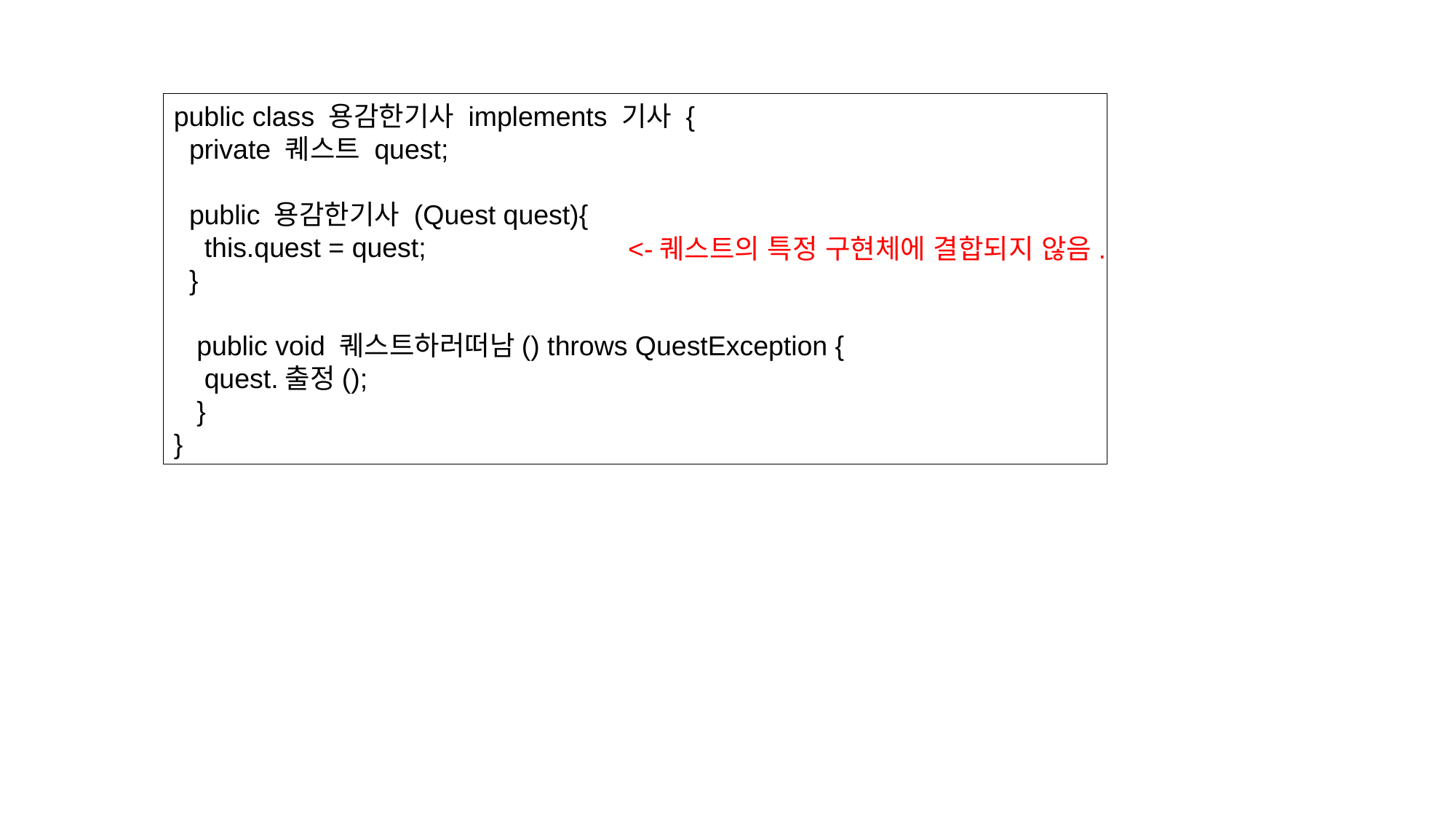

public class 용감한기사 implements 기사 {
  private 퀘스트 quest;

  public 용감한기사 (Quest quest){
    this.quest = quest;
  }

   public void 퀘스트하러떠남() throws QuestException {
    quest.출정();
   }
}
<-퀘스트의 특정 구현체에 결합되지 않음.